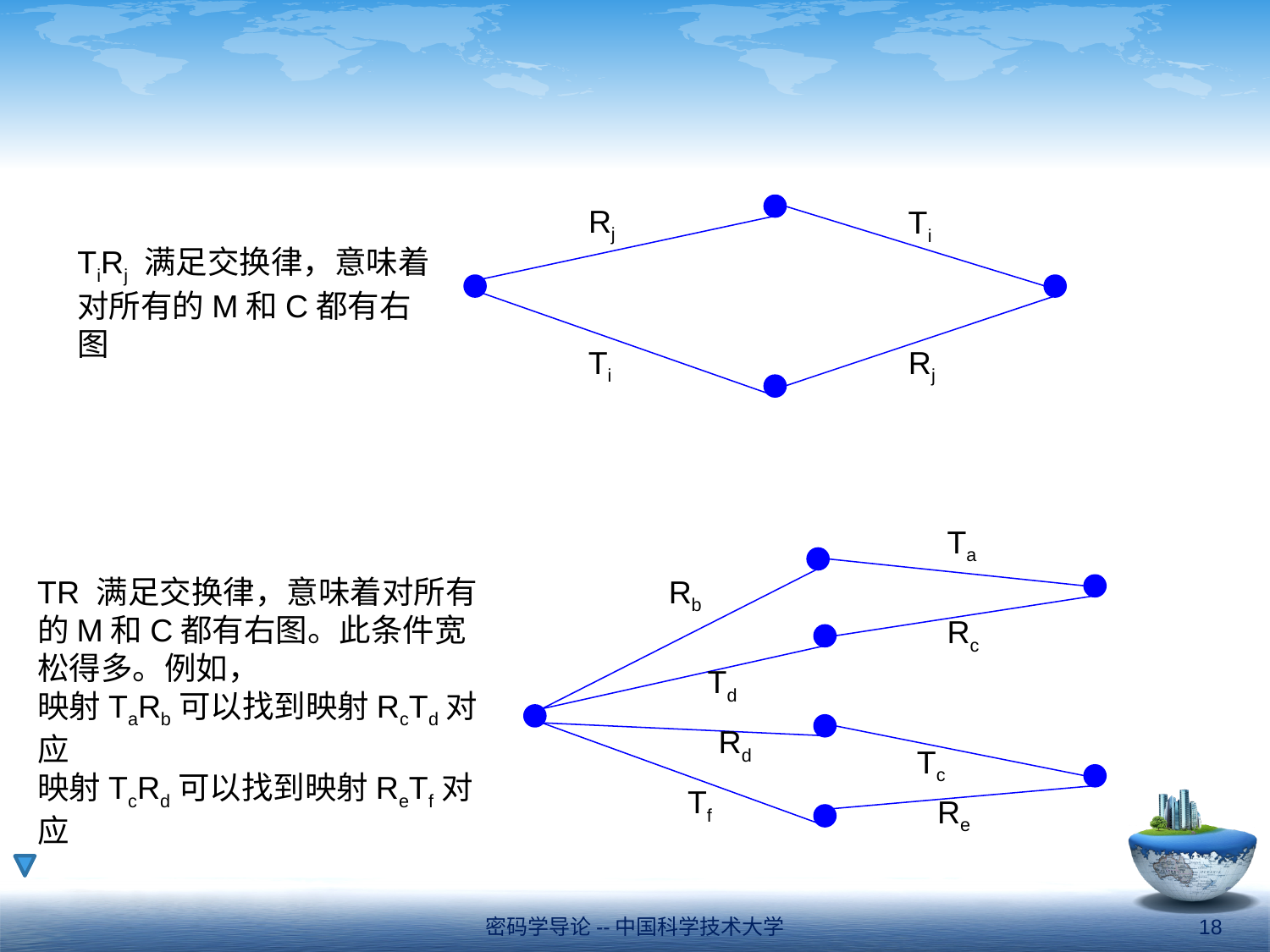

Rj

Ti

Ti
Rj

TiRj 满足交换律，意味着对所有的M和C都有右图
Ta

Rb

Rc

Td

Rd

Tc

Tf
Re

TR 满足交换律，意味着对所有的M和C都有右图。此条件宽松得多。例如，
映射TaRb可以找到映射RcTd对应
映射TcRd可以找到映射ReTf对应

密码学导论--中国科学技术大学
18